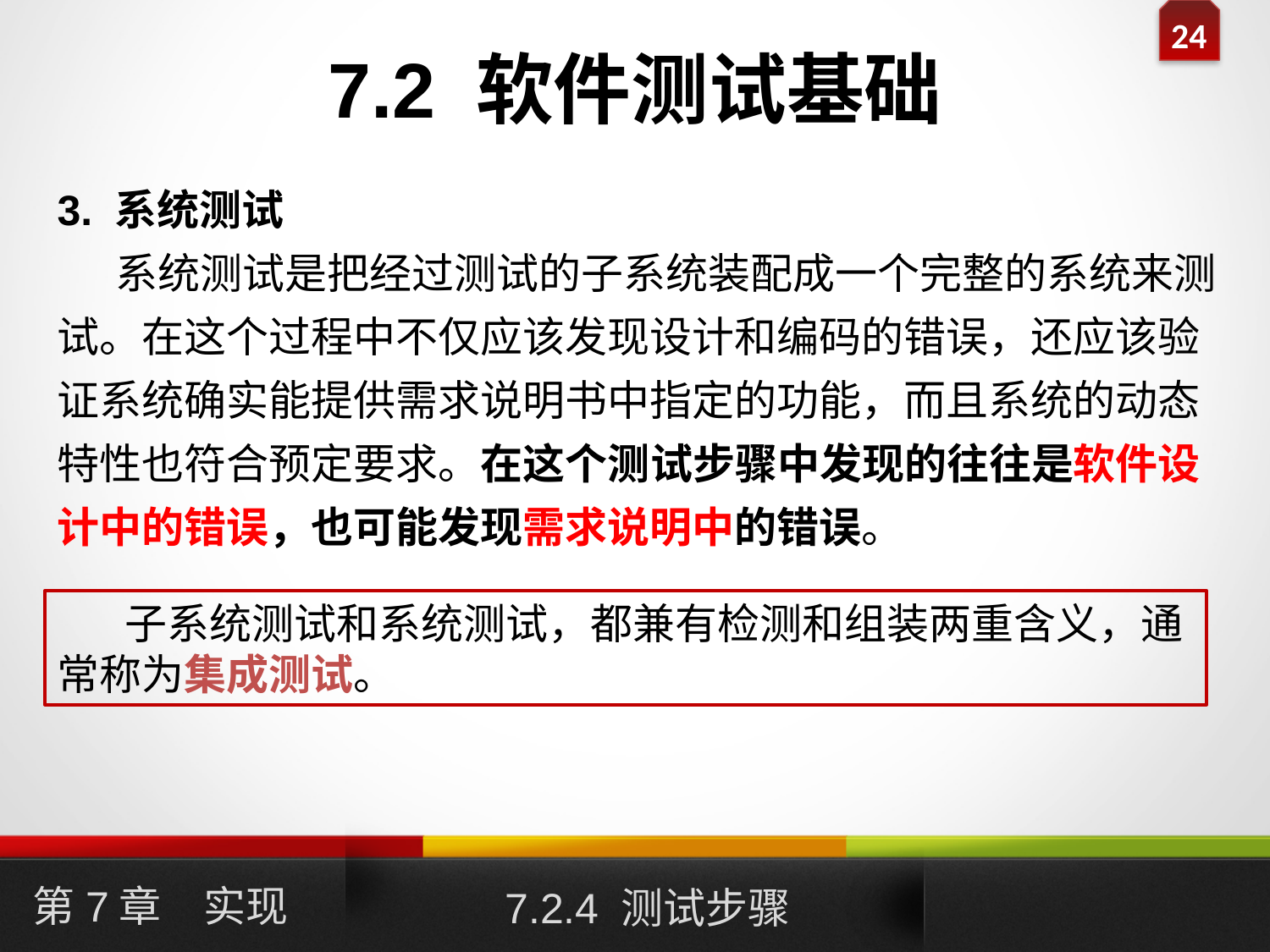

# 7.2 软件测试基础
3. 系统测试
     系统测试是把经过测试的子系统装配成一个完整的系统来测试。在这个过程中不仅应该发现设计和编码的错误，还应该验证系统确实能提供需求说明书中指定的功能，而且系统的动态特性也符合预定要求。在这个测试步骤中发现的往往是软件设计中的错误，也可能发现需求说明中的错误。
      子系统测试和系统测试，都兼有检测和组装两重含义，通常称为集成测试。
第7章　实现
7.2.4 测试步骤